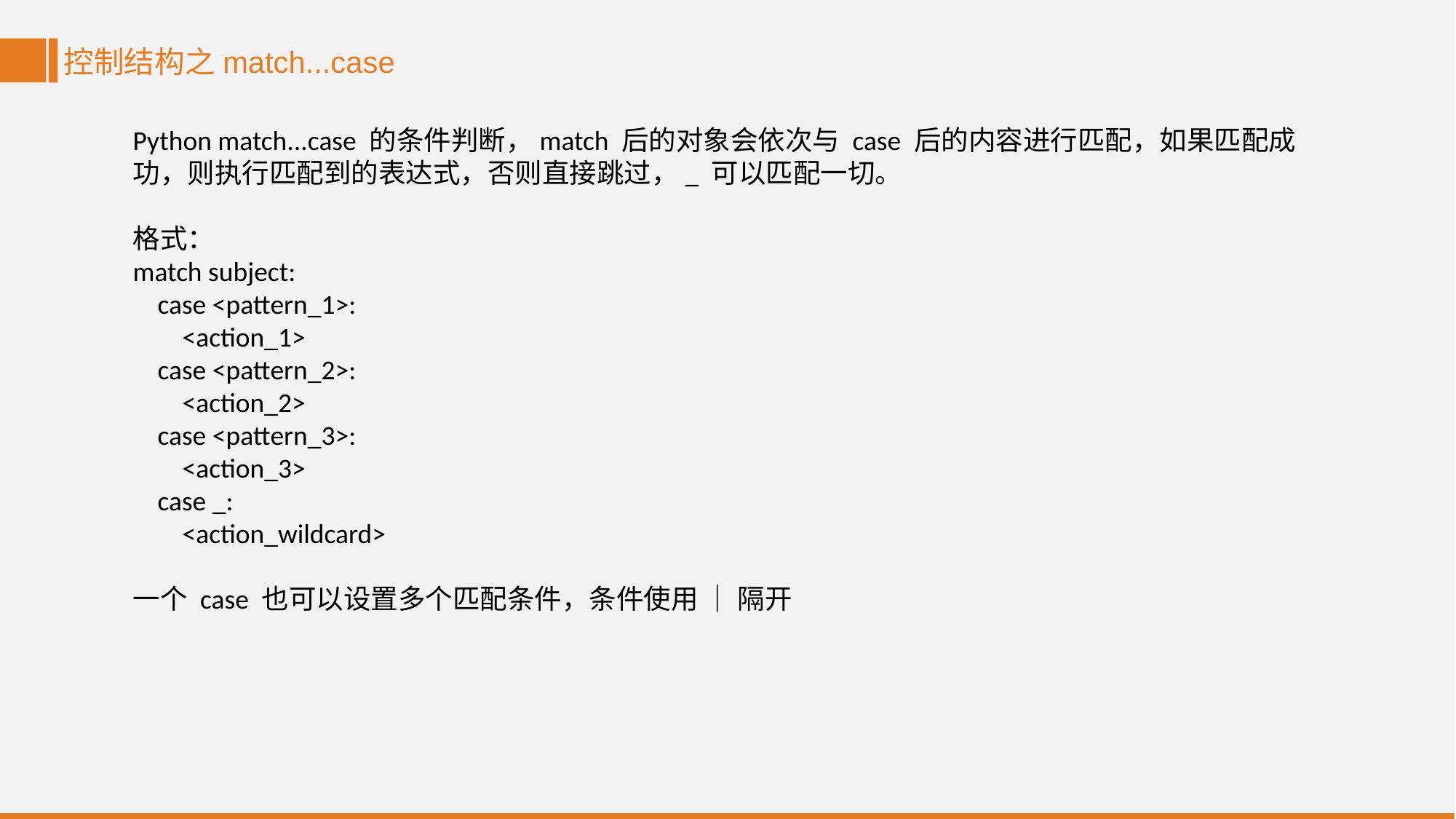

控制结构之match...case

Python match...case 的条件判断，match 后的对象会依次与 case 后的内容进行匹配，如果匹配成功，则执行匹配到的表达式，否则直接跳过，_ 可以匹配一切。

格式：
match subject:
    case <pattern_1>:
        <action_1>
    case <pattern_2>:
        <action_2>
    case <pattern_3>:
        <action_3>
    case _:
        <action_wildcard>

一个 case 也可以设置多个匹配条件，条件使用 ｜ 隔开